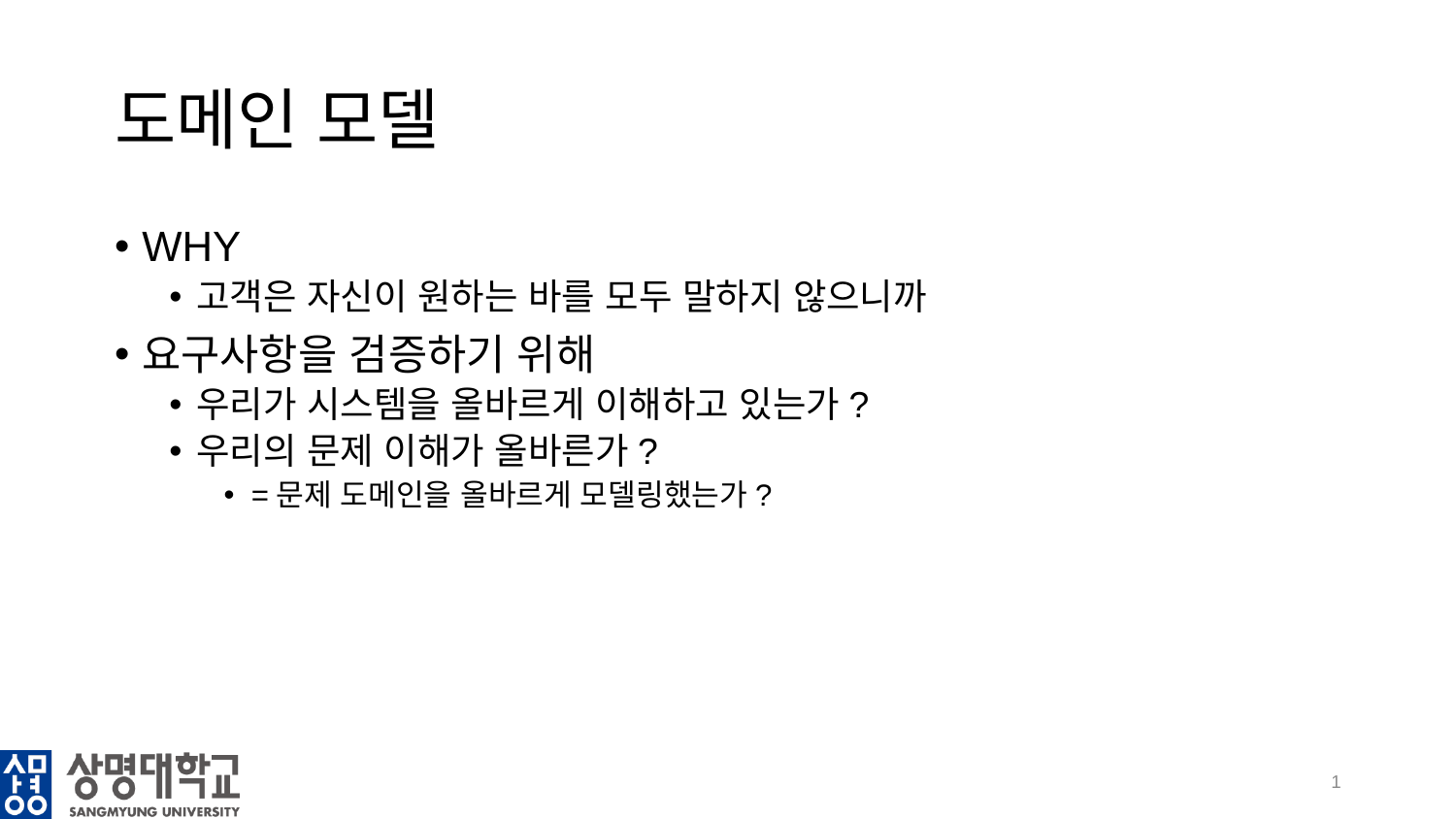

# 도메인 모델
WHY
고객은 자신이 원하는 바를 모두 말하지 않으니까
요구사항을 검증하기 위해
우리가 시스템을 올바르게 이해하고 있는가?
우리의 문제 이해가 올바른가?
=문제 도메인을 올바르게 모델링했는가?

1